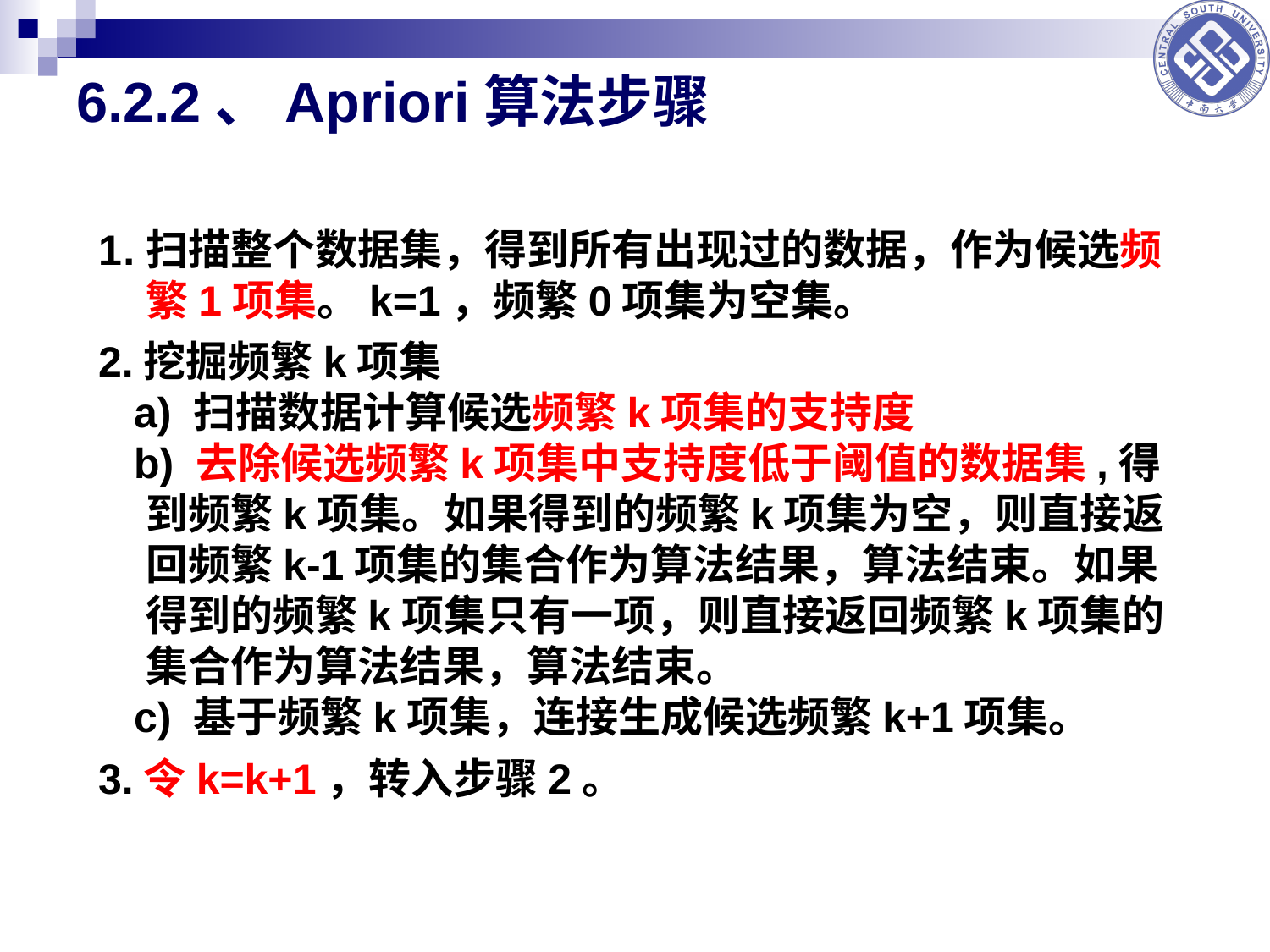

6.2.2、Apriori算法步骤
扫描整个数据集，得到所有出现过的数据，作为候选频繁1项集。k=1，频繁0项集为空集。
2.挖掘频繁k项集
   a) 扫描数据计算候选频繁k项集的支持度
   b) 去除候选频繁k项集中支持度低于阈值的数据集,得到频繁k项集。如果得到的频繁k项集为空，则直接返回频繁k-1项集的集合作为算法结果，算法结束。如果得到的频繁k项集只有一项，则直接返回频繁k项集的集合作为算法结果，算法结束。
   c) 基于频繁k项集，连接生成候选频繁k+1项集。
3.令k=k+1，转入步骤2。